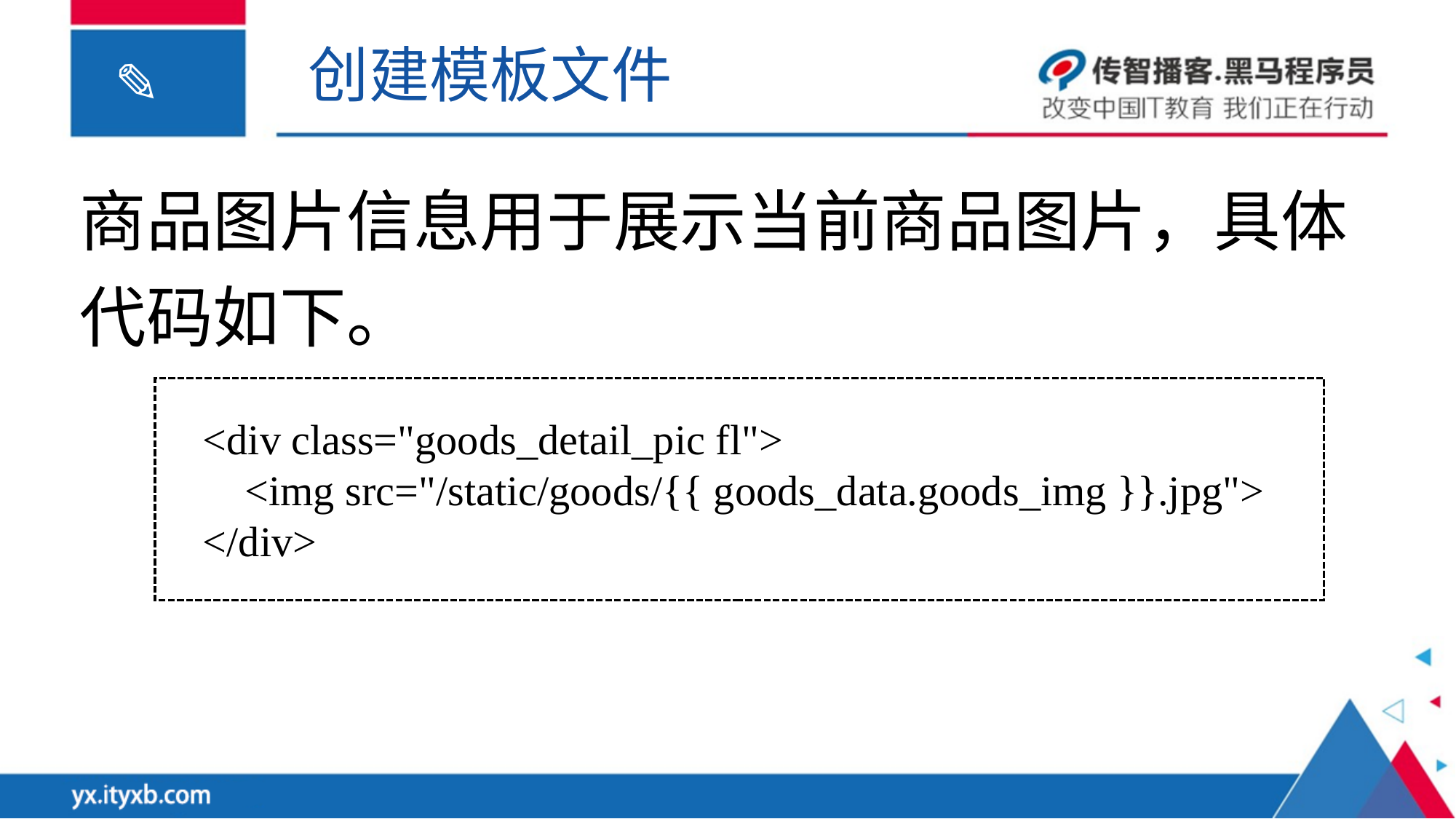

创建模板文件
商品图片信息用于展示当前商品图片，具体代码如下。

<div class="goods_detail_pic fl">
    <img src="/static/goods/{{ goods_data.goods_img }}.jpg">
</div>